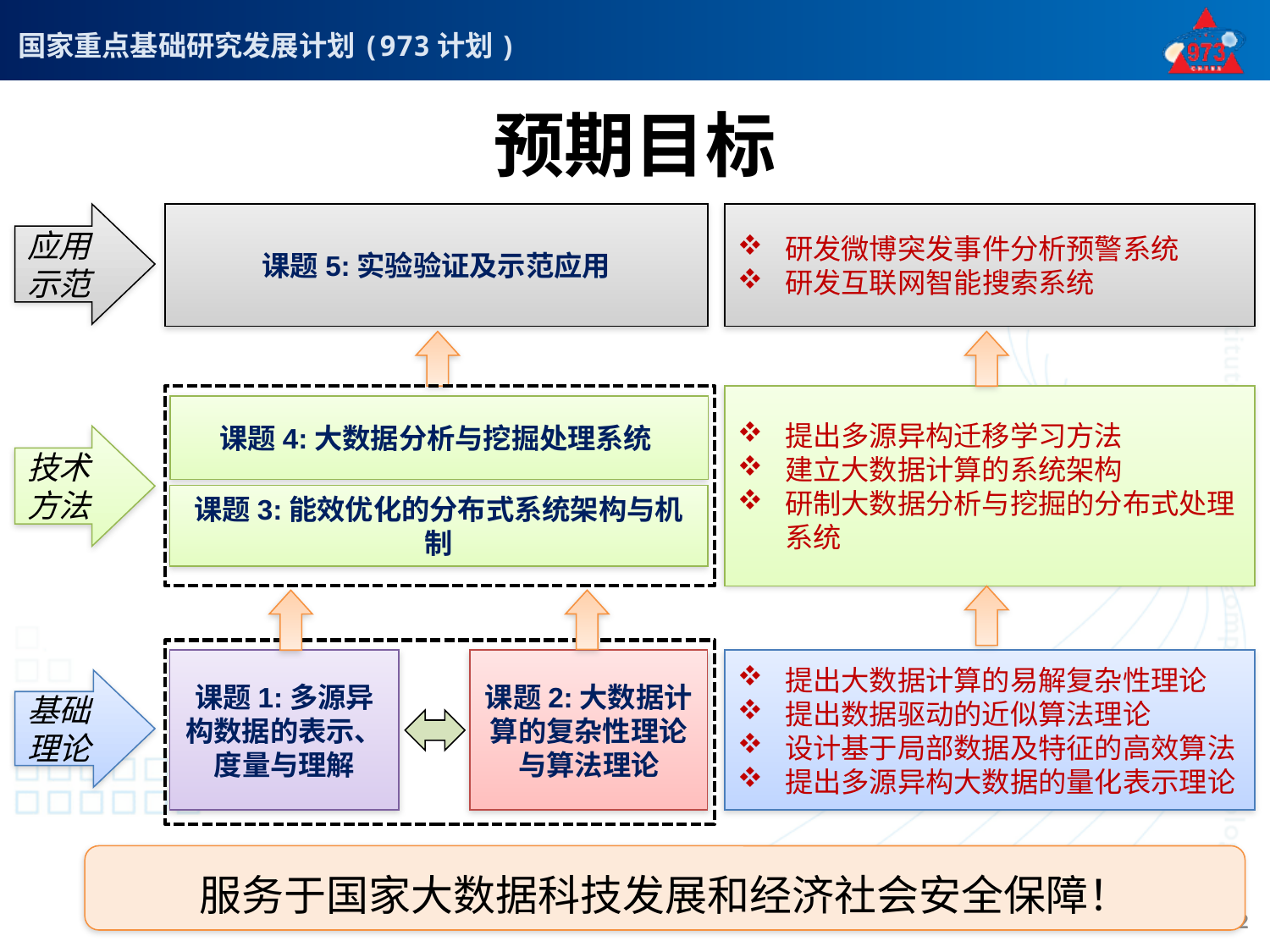

# 预期目标
应用示范
课题5:实验验证及示范应用
研发微博突发事件分析预警系统
研发互联网智能搜索系统

课题4:大数据分析与挖掘处理系统
课题3:能效优化的分布式系统架构与机制
提出多源异构迁移学习方法
建立大数据计算的系统架构
研制大数据分析与挖掘的分布式处理系统
技术
方法

课题2:大数据计算的复杂性理论与算法理论
课题1:多源异构数据的表示、度量与理解

提出大数据计算的易解复杂性理论
提出数据驱动的近似算法理论
设计基于局部数据及特征的高效算法
提出多源异构大数据的量化表示理论
基础理论
服务于国家大数据科技发展和经济社会安全保障！
42